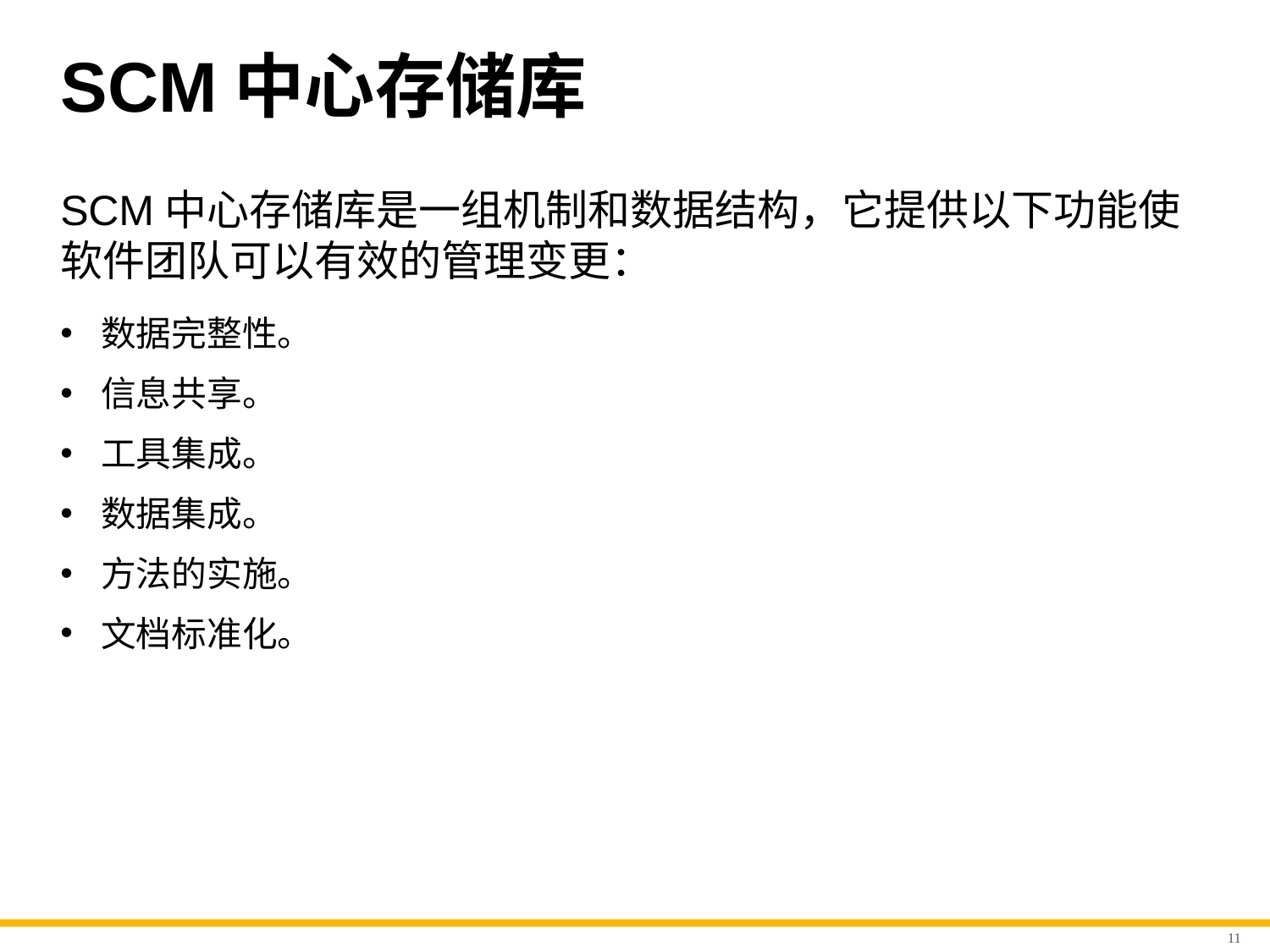

# S C M中心存储库
SCM中心存储库是一组机制和数据结构，它提供以下功能使软件团队可以有效的管理变更：
数据完整性。
信息共享。
工具集成。
数据集成。
方法的实施。
文档标准化。
11